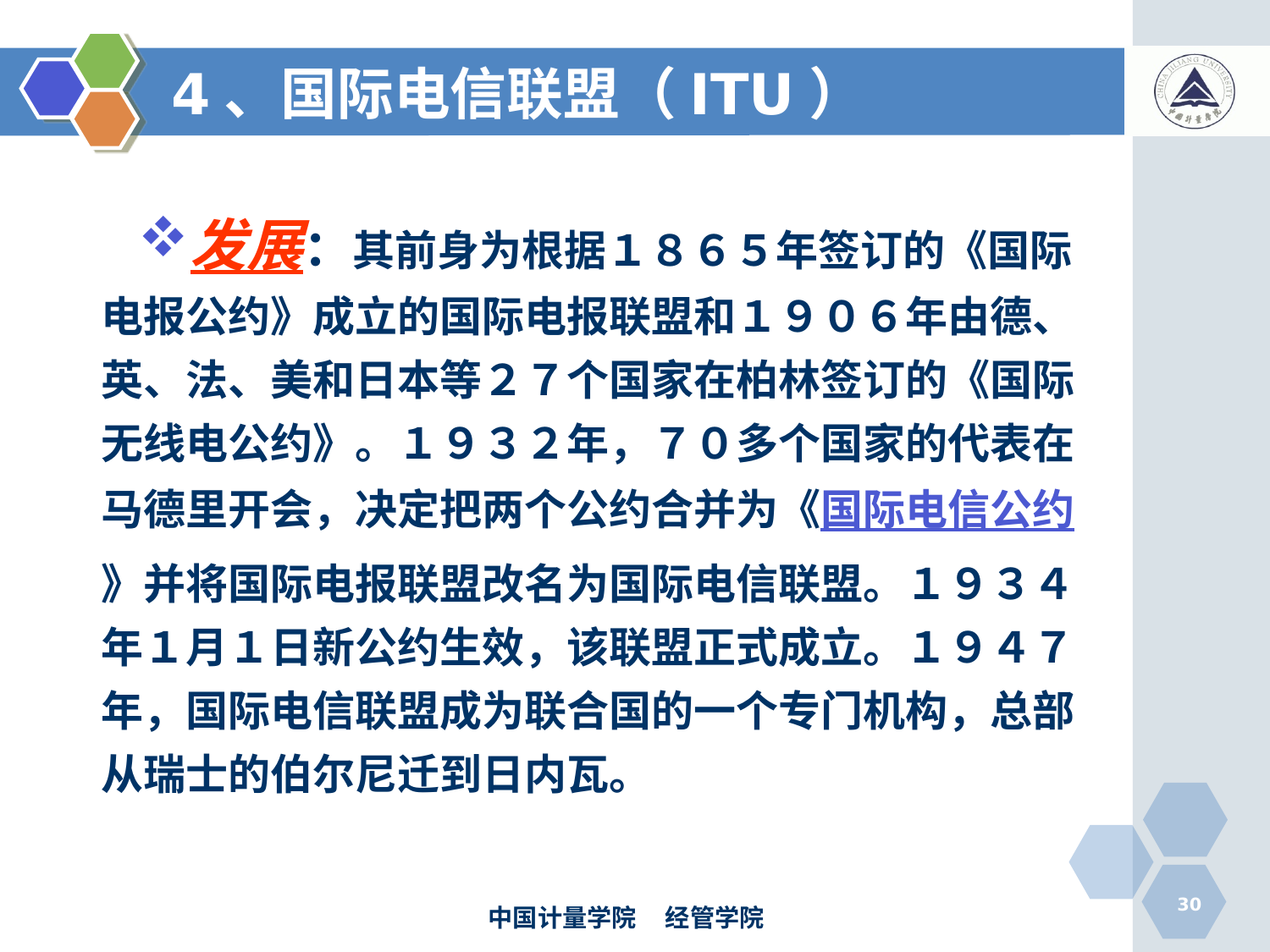

# 4、国际电信联盟（ITU）
发展：其前身为根据１８６５年签订的《国际电报公约》成立的国际电报联盟和１９０６年由德、英、法、美和日本等２７个国家在柏林签订的《国际无线电公约》。１９３２年，７０多个国家的代表在马德里开会，决定把两个公约合并为《国际电信公约》并将国际电报联盟改名为国际电信联盟。１９３４年１月１日新公约生效，该联盟正式成立。１９４７年，国际电信联盟成为联合国的一个专门机构，总部从瑞士的伯尔尼迁到日内瓦。
30
中国计量学院     经管学院